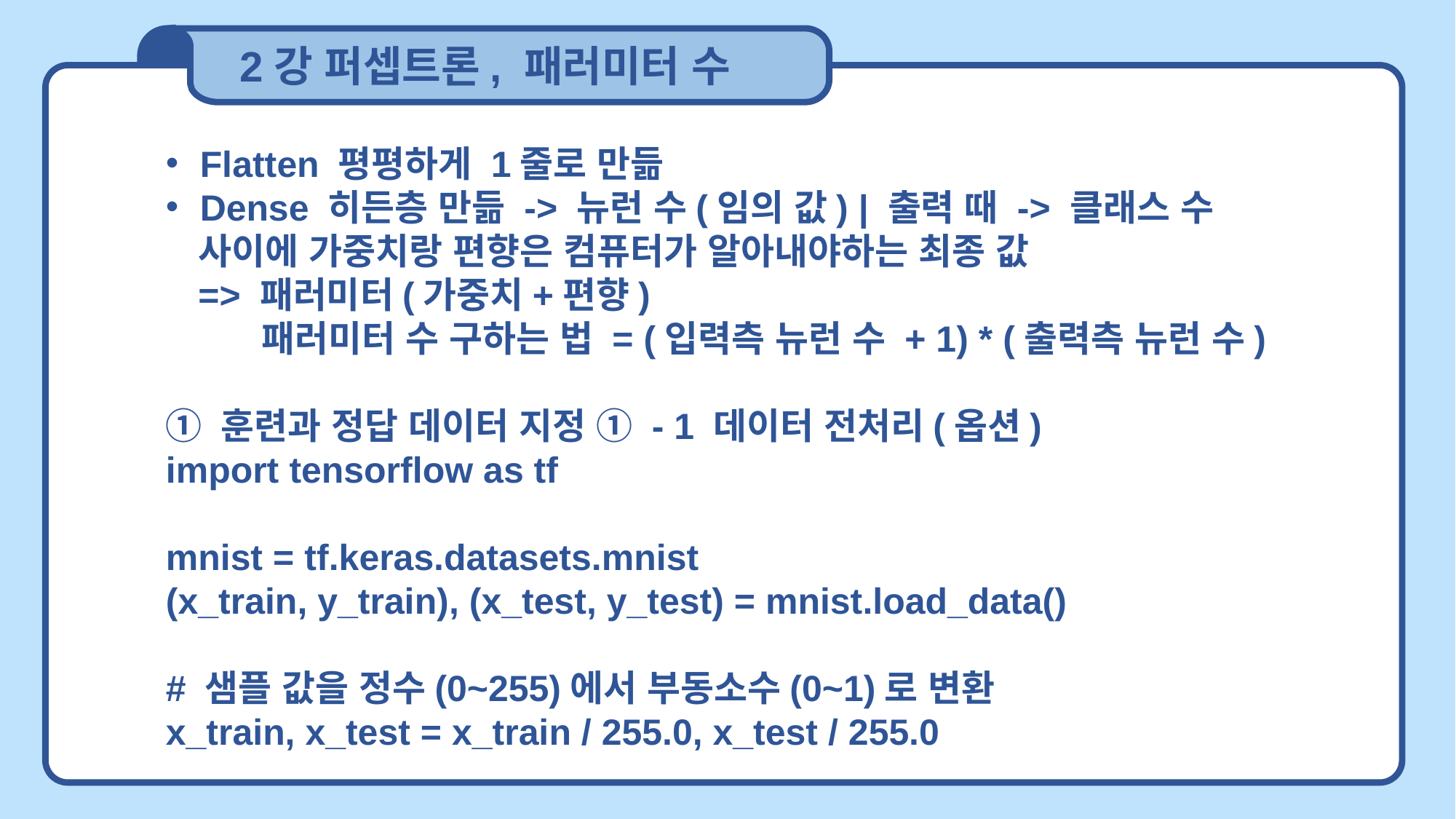

2강 퍼셉트론, 패러미터 수

Flatten 평평하게 1줄로 만듦
Dense 히든층 만듦 -> 뉴런 수(임의 값) | 출력 때 -> 클래스 수
사이에 가중치랑 편향은 컴퓨터가 알아내야하는 최종 값
=> 패러미터(가중치+편향)
패러미터 수 구하는 법 = (입력측 뉴런 수 + 1) * (출력측 뉴런 수)

① 훈련과 정답 데이터 지정 ① - 1 데이터 전처리(옵션)
import tensorflow as tf

mnist = tf.keras.datasets.mnist
(x_train, y_train), (x_test, y_test) = mnist.load_data()

# 샘플 값을 정수(0~255)에서 부동소수(0~1)로 변환
x_train, x_test = x_train / 255.0, x_test / 255.0